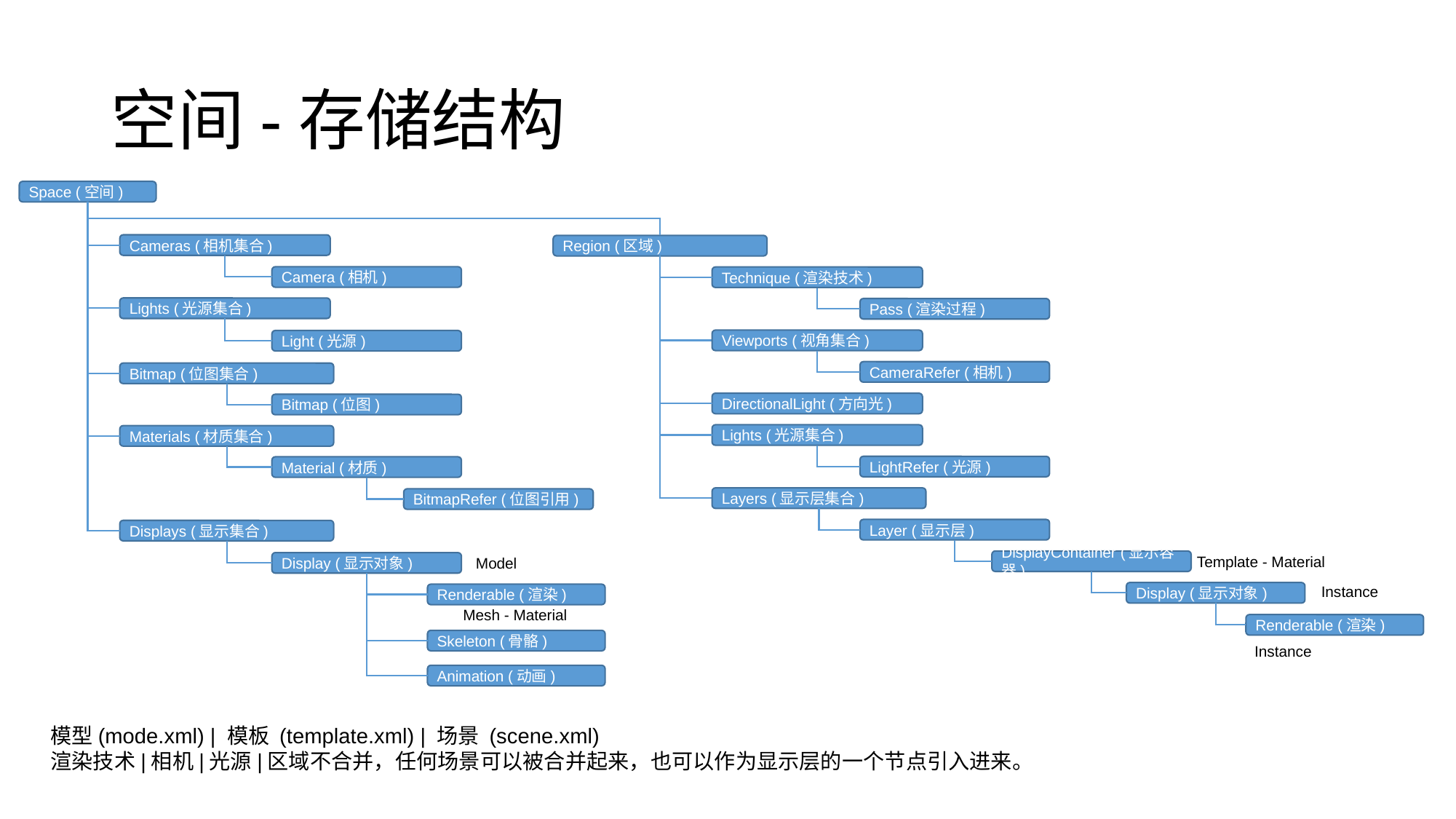

# 空间-存储结构
Space (空间)
Cameras (相机集合)
Region (区域)
Camera (相机)
Technique (渲染技术)
Lights (光源集合)
Pass (渲染过程)
Viewports (视角集合)
Light (光源)
CameraRefer (相机)
Bitmap (位图集合)
DirectionalLight (方向光)
Bitmap (位图)
Lights (光源集合)
Materials (材质集合)
LightRefer (光源)
Material (材质)
Layers (显示层集合)
BitmapRefer (位图引用)
Layer (显示层)
Displays (显示集合)
DisplayContainer (显示容器)
Template - Material
Display (显示对象)
Model
Instance
Display (显示对象)
Renderable (渲染)
Mesh - Material
Renderable (渲染)
Skeleton (骨骼)
Instance
Animation (动画)
模型(mode.xml) | 模板 (template.xml) | 场景 (scene.xml)
渲染技术|相机|光源|区域不合并，任何场景可以被合并起来，也可以作为显示层的一个节点引入进来。